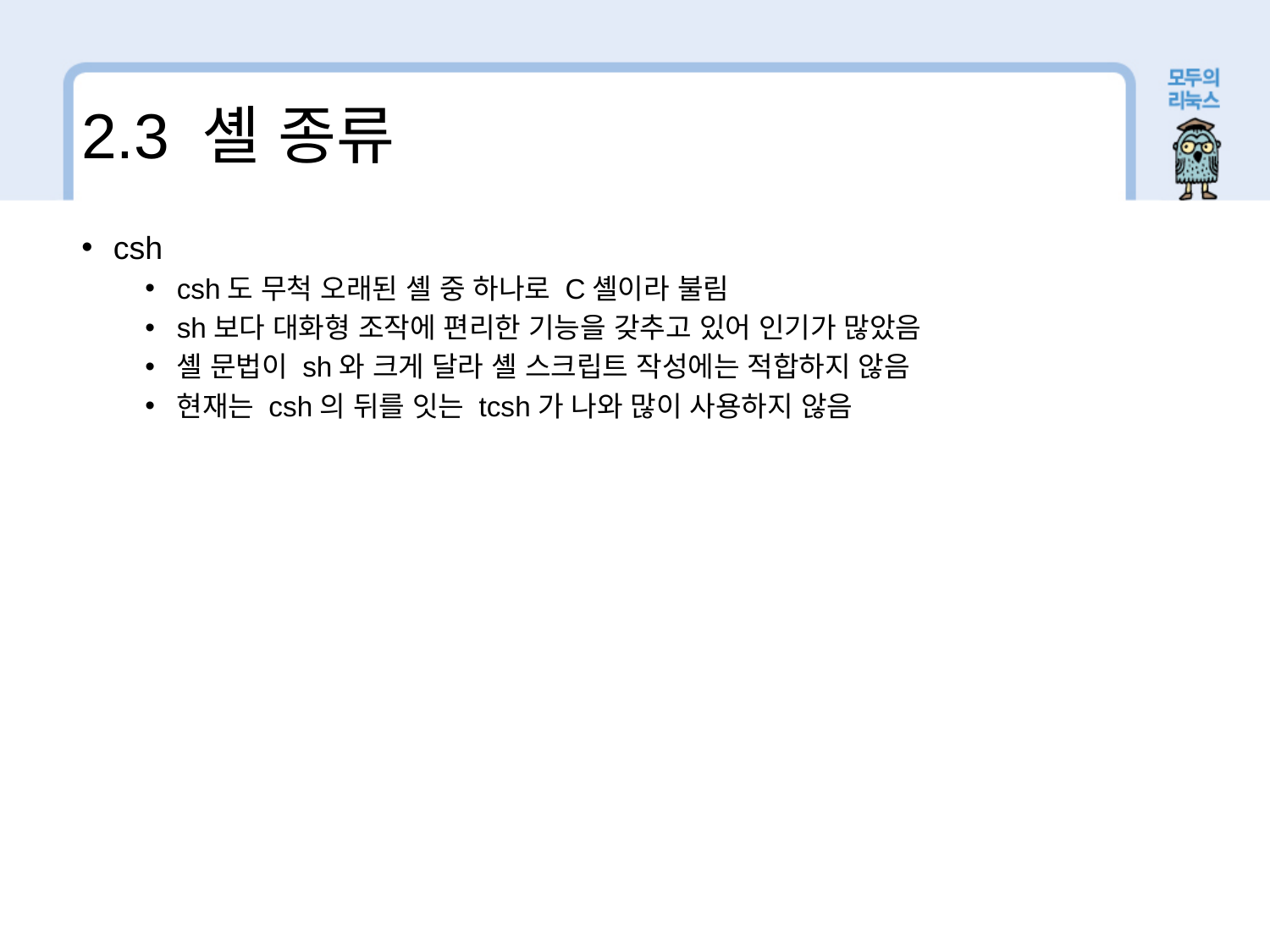

2.3 셸 종류
csh
csh도 무척 오래된 셸 중 하나로 C셸이라 불림
sh보다 대화형 조작에 편리한 기능을 갖추고 있어 인기가 많았음
셸 문법이 sh와 크게 달라 셸 스크립트 작성에는 적합하지 않음
현재는 csh의 뒤를 잇는 tcsh가 나와 많이 사용하지 않음